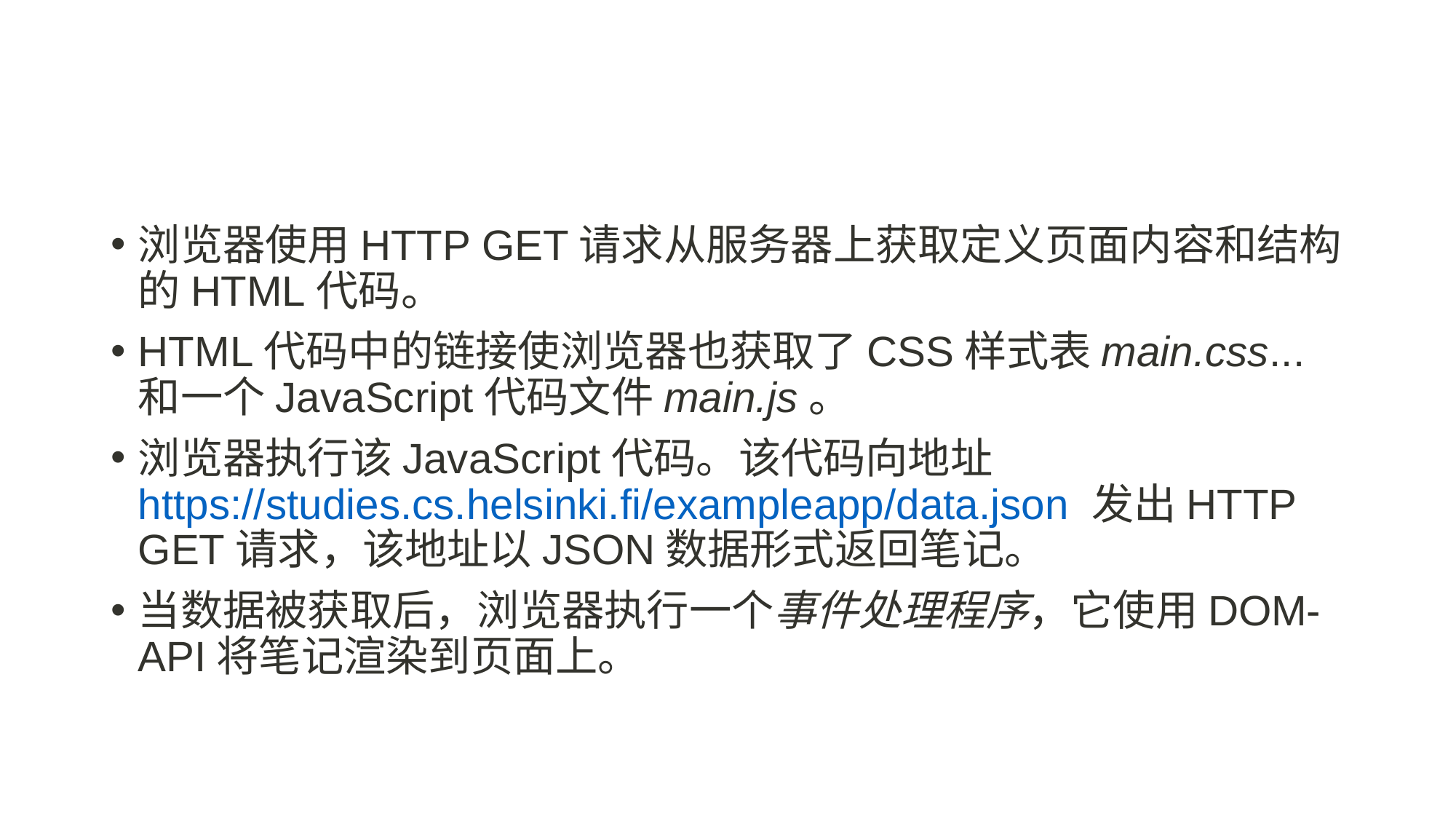

#
浏览器使用HTTP GET请求从服务器上获取定义页面内容和结构的HTML代码。
HTML代码中的链接使浏览器也获取了CSS样式表main.css...和一个JavaScript代码文件main.js。
浏览器执行该JavaScript代码。该代码向地址https://studies.cs.helsinki.fi/exampleapp/data.json 发出HTTP GET请求，该地址以JSON数据形式返回笔记。
当数据被获取后，浏览器执行一个事件处理程序，它使用DOM-API将笔记渲染到页面上。